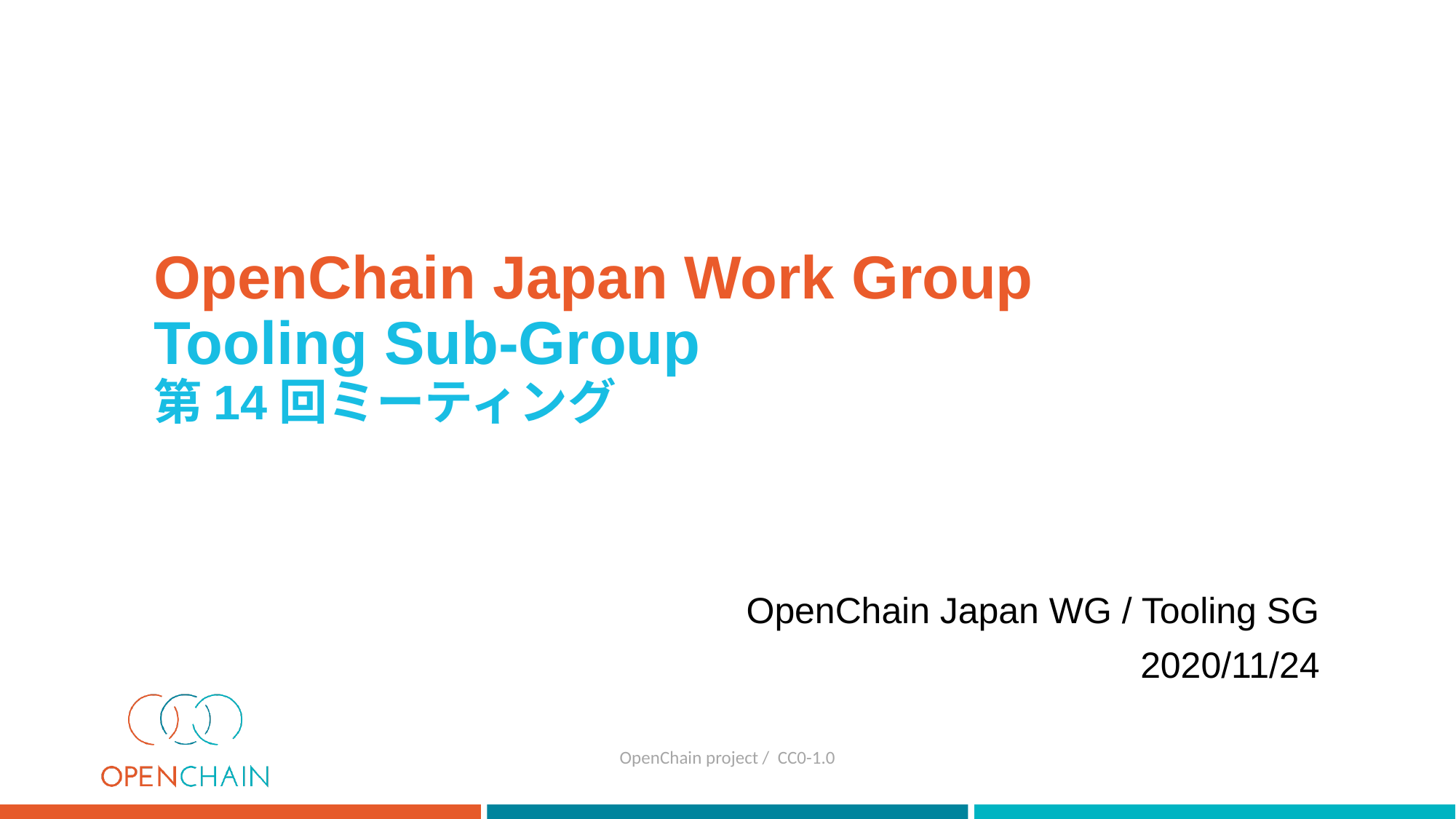

# OpenChain Japan Work Group Tooling Sub-Group 第14回ミーティング

OpenChain Japan WG / Tooling SG
2020/11/24
OpenChain project /  CC0-1.0